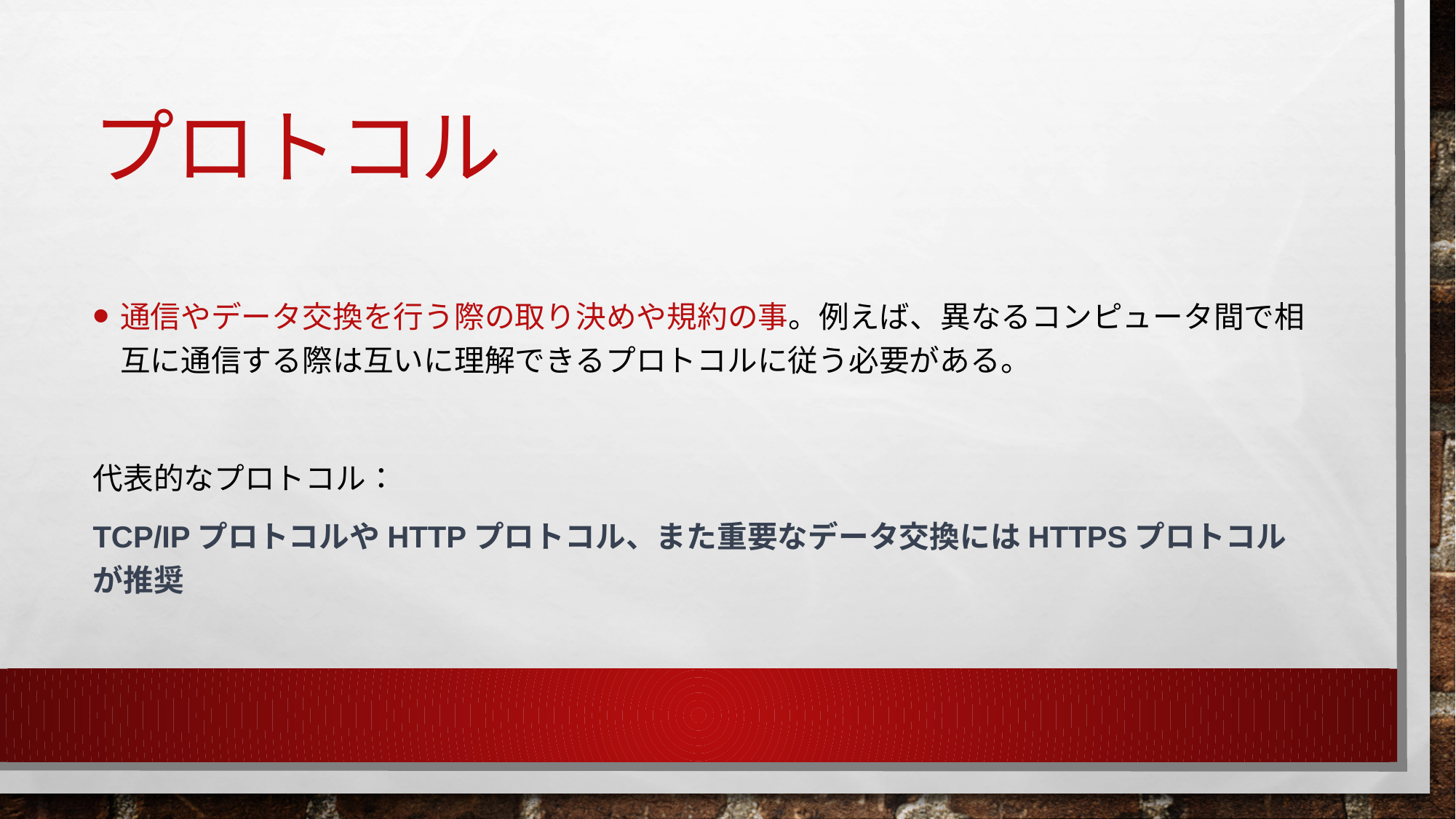

# プロトコル
通信やデータ交換を行う際の取り決めや規約の事。例えば、異なるコンピュータ間で相互に通信する際は互いに理解できるプロトコルに従う必要がある。

代表的なプロトコル：
TCP/IPプロトコルやHTTPプロトコル、また重要なデータ交換にはhttpsプロトコルが推奨